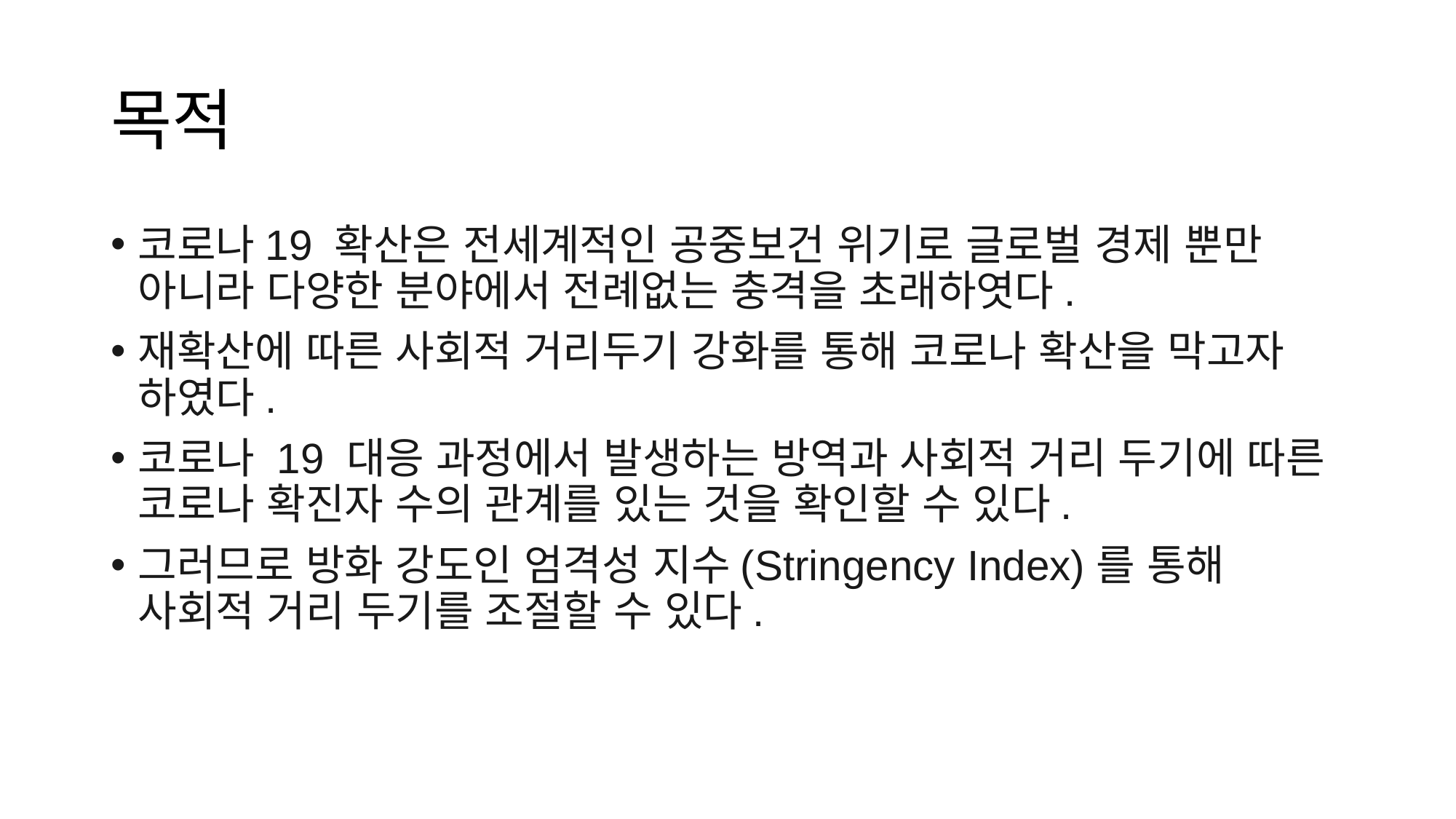

# 목적
코로나19 확산은 전세계적인 공중보건 위기로 글로벌 경제 뿐만 아니라 다양한 분야에서 전례없는 충격을 초래하엿다.
재확산에 따른 사회적 거리두기 강화를 통해 코로나 확산을 막고자 하였다.
코로나 19 대응 과정에서 발생하는 방역과 사회적 거리 두기에 따른 코로나 확진자 수의 관계를 있는 것을 확인할 수 있다.
그러므로 방화 강도인 엄격성 지수(Stringency Index)를 통해 사회적 거리 두기를 조절할 수 있다.